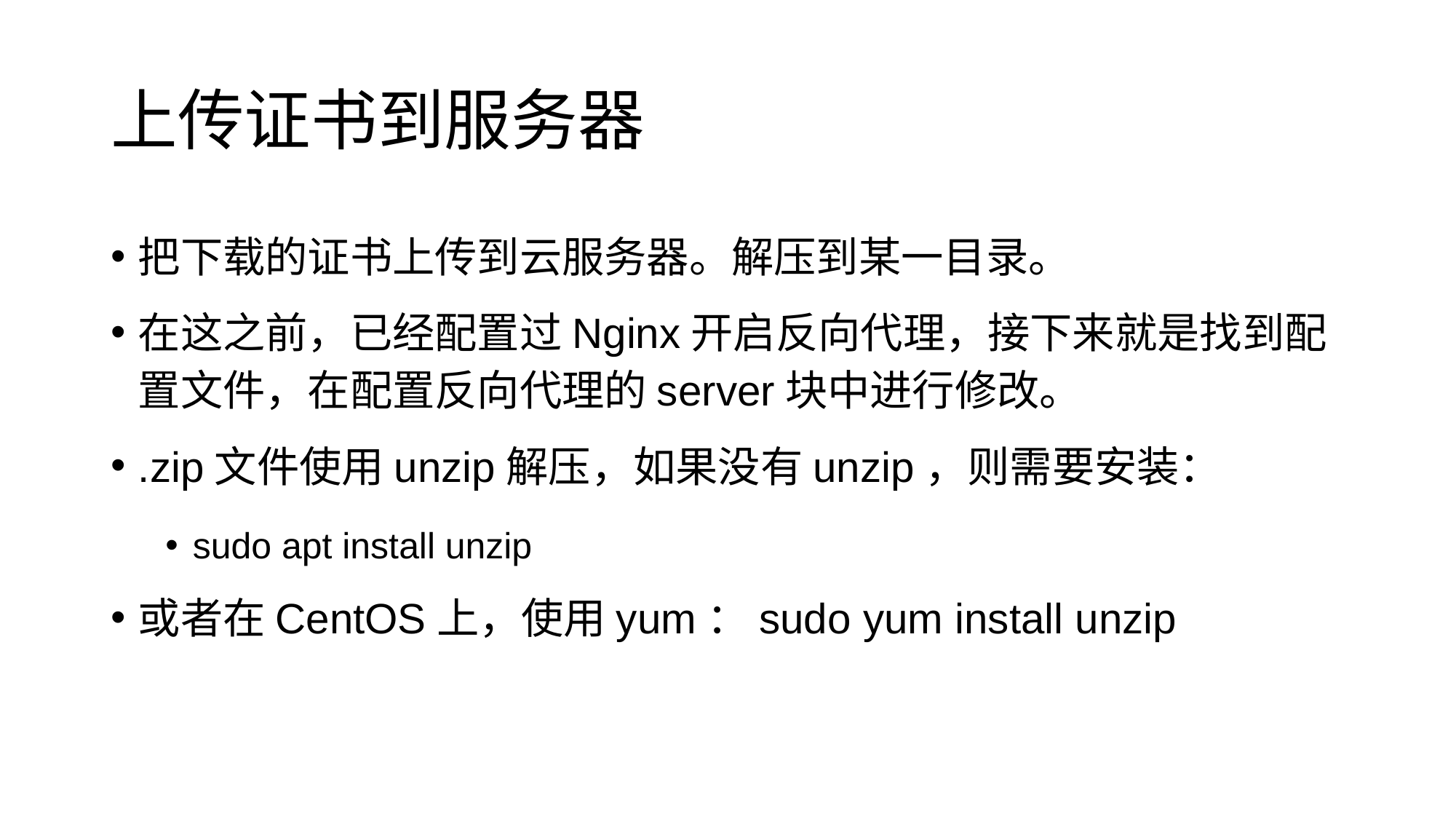

# 上传证书到服务器
把下载的证书上传到云服务器。解压到某一目录。
在这之前，已经配置过Nginx开启反向代理，接下来就是找到配置文件，在配置反向代理的server块中进行修改。
.zip文件使用unzip解压，如果没有unzip，则需要安装：
sudo apt install unzip
或者在CentOS上，使用yum：sudo yum install unzip